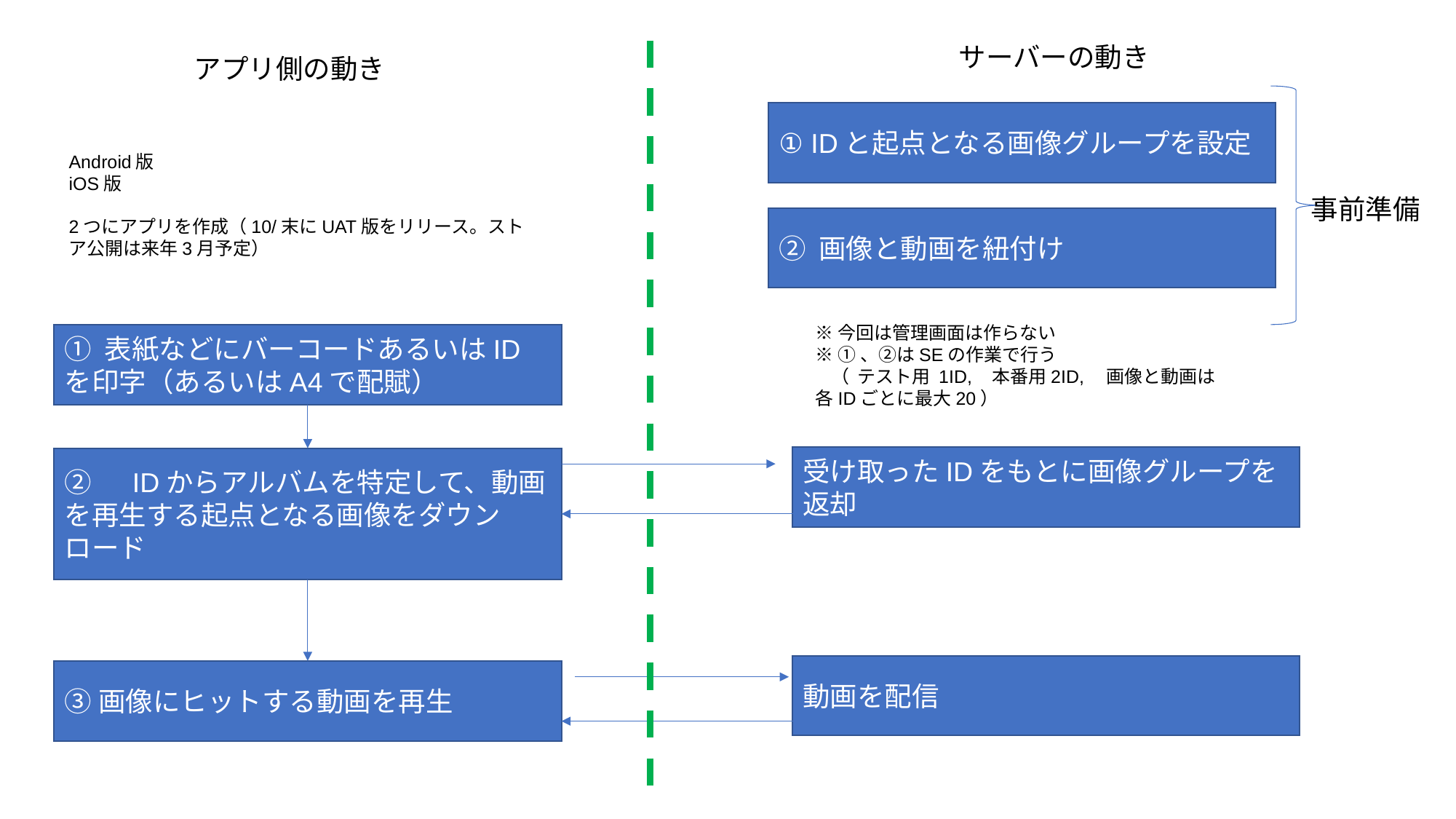

サーバーの動き
アプリ側の動き

① IDと起点となる画像グループを設定
Android版
iOS版

2つにアプリを作成（10/末にUAT版をリリース。ストア公開は来年3月予定）
事前準備
② 画像と動画を紐付け
※今回は管理画面は作らない
※ ①、②はSEの作業で行う
    （  テスト用 1ID,   本番用2ID,　画像と動画は
各IDごとに最大20）
① 表紙などにバーコードあるいはIDを印字（あるいはA4で配賦）
受け取ったIDをもとに画像グループを返却
②　IDからアルバムを特定して、動画を再生する起点となる画像をダウンロード
動画を配信
③画像にヒットする動画を再生